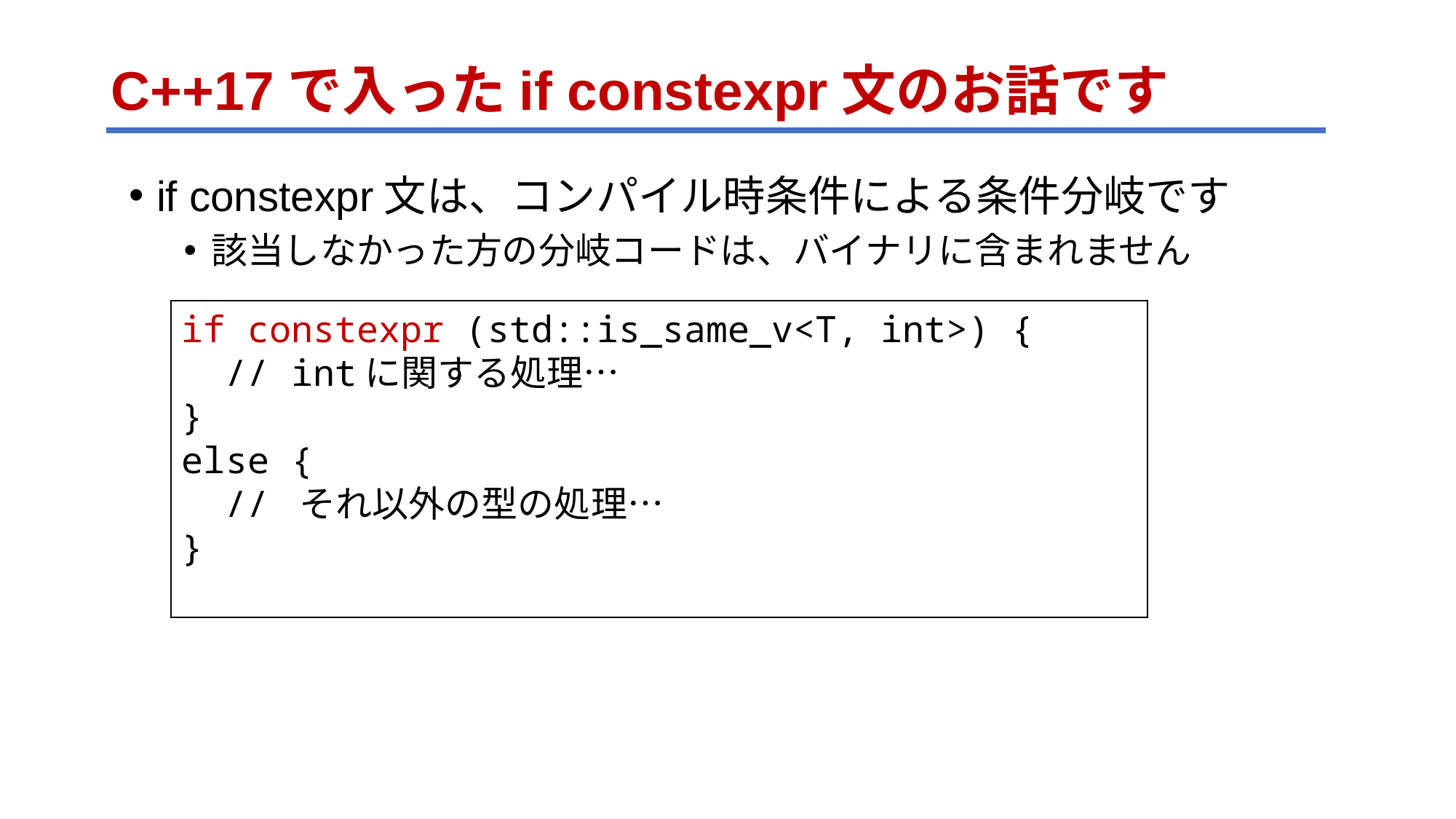

# C++17で入ったif constexpr文のお話です
if constexpr文は、コンパイル時条件による条件分岐です
該当しなかった方の分岐コードは、バイナリに含まれません
if constexpr (std::is_same_v<T, int>) {
  // intに関する処理…
}
else {
  // それ以外の型の処理…
}